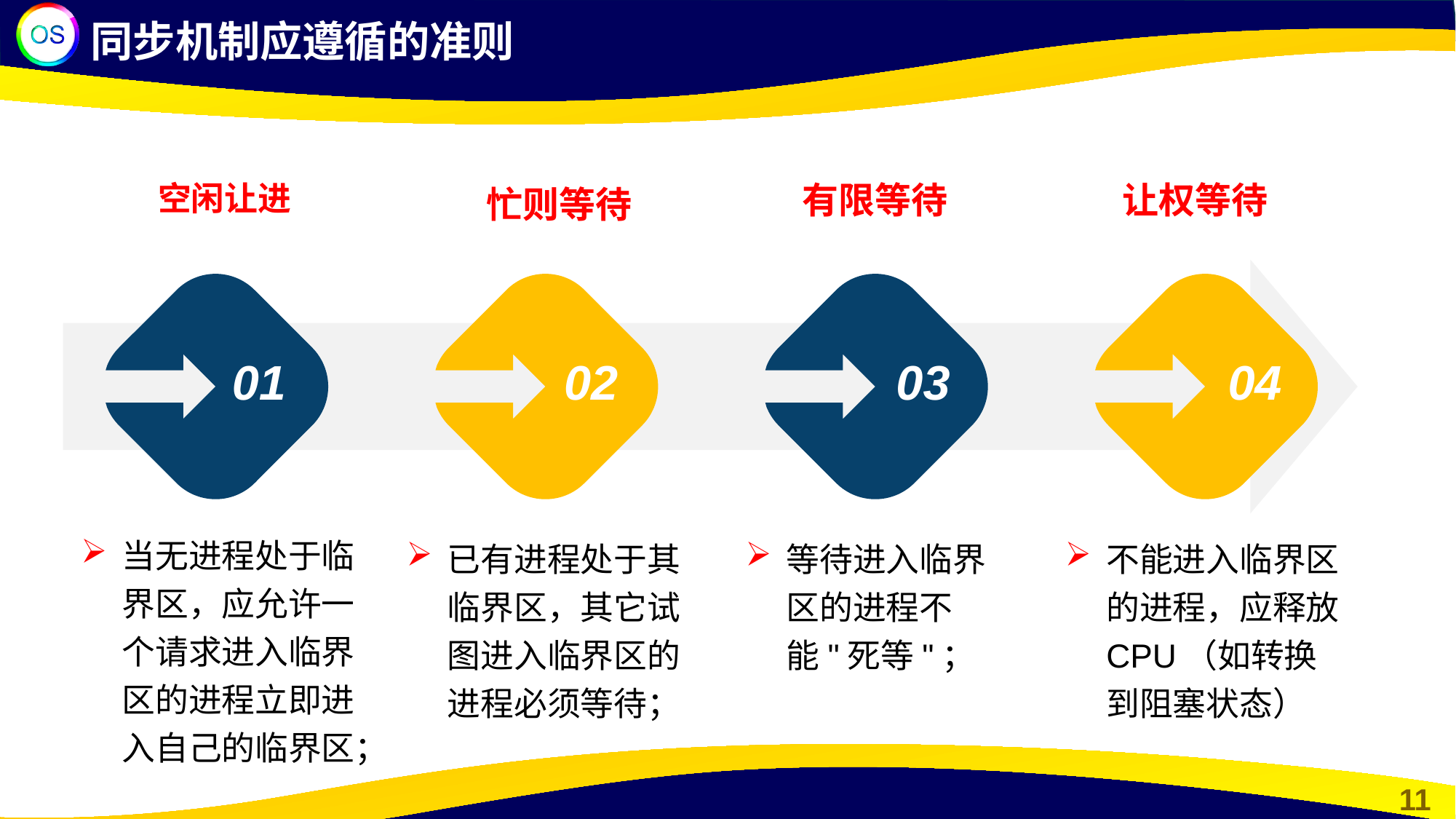

同步机制应遵循的准则
空闲让进
忙则等待
让权等待
有限等待

01
02
03
04
当无进程处于临界区，应允许一个请求进入临界区的进程立即进入自己的临界区；
已有进程处于其临界区，其它试图进入临界区的进程必须等待；
等待进入临界区的进程不能"死等"；
不能进入临界区的进程，应释放CPU（如转换到阻塞状态）